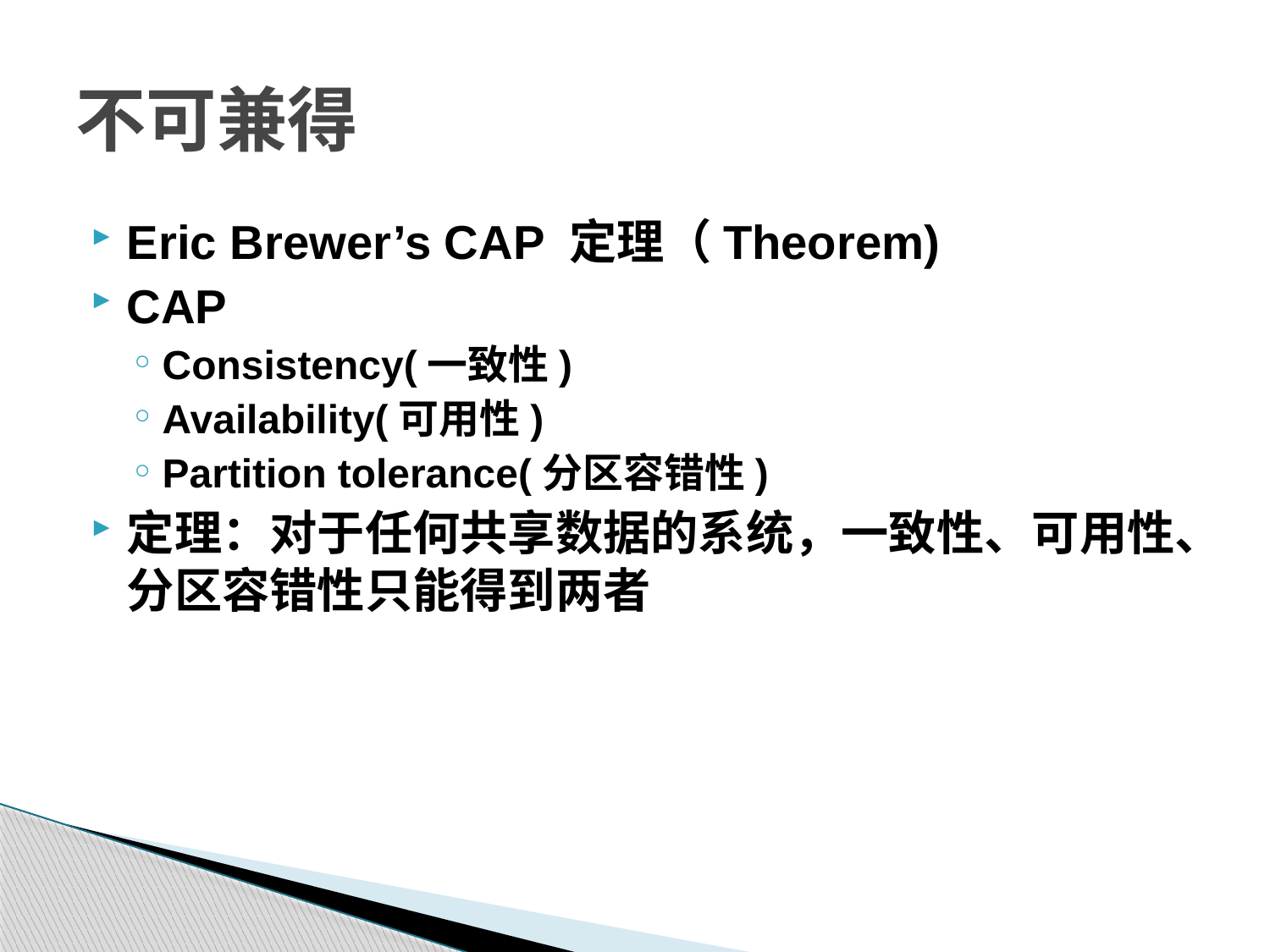

# 不可兼得
Eric Brewer’s CAP 定理（Theorem)
CAP
Consistency(一致性)
Availability(可用性)
Partition tolerance(分区容错性)
定理：对于任何共享数据的系统，一致性、可用性、分区容错性只能得到两者